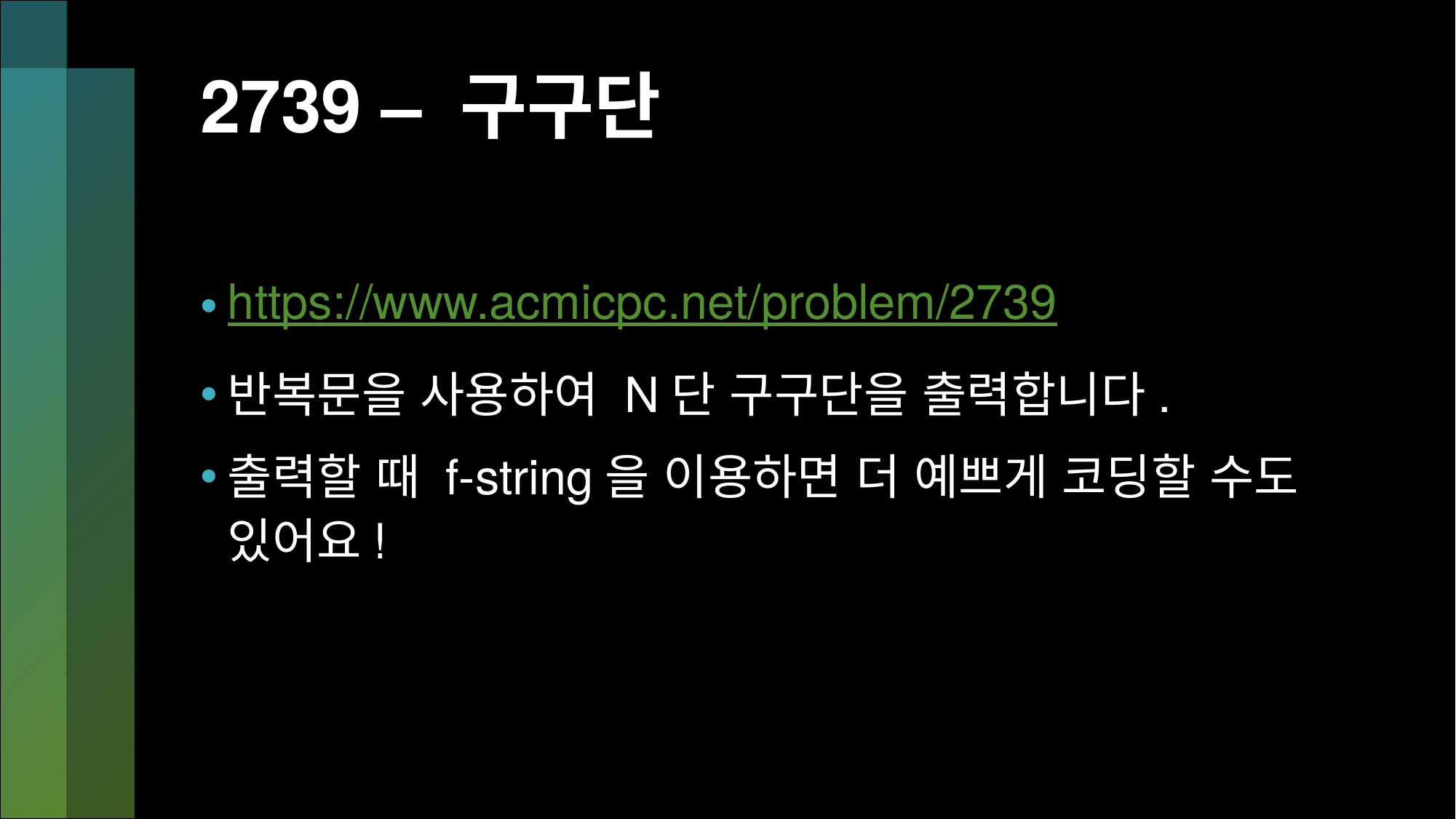

# 2739 – 구구단
https://www.acmicpc.net/problem/2739
반복문을 사용하여 N단 구구단을 출력합니다.
출력할 때 f-string을 이용하면 더 예쁘게 코딩할 수도 있어요!